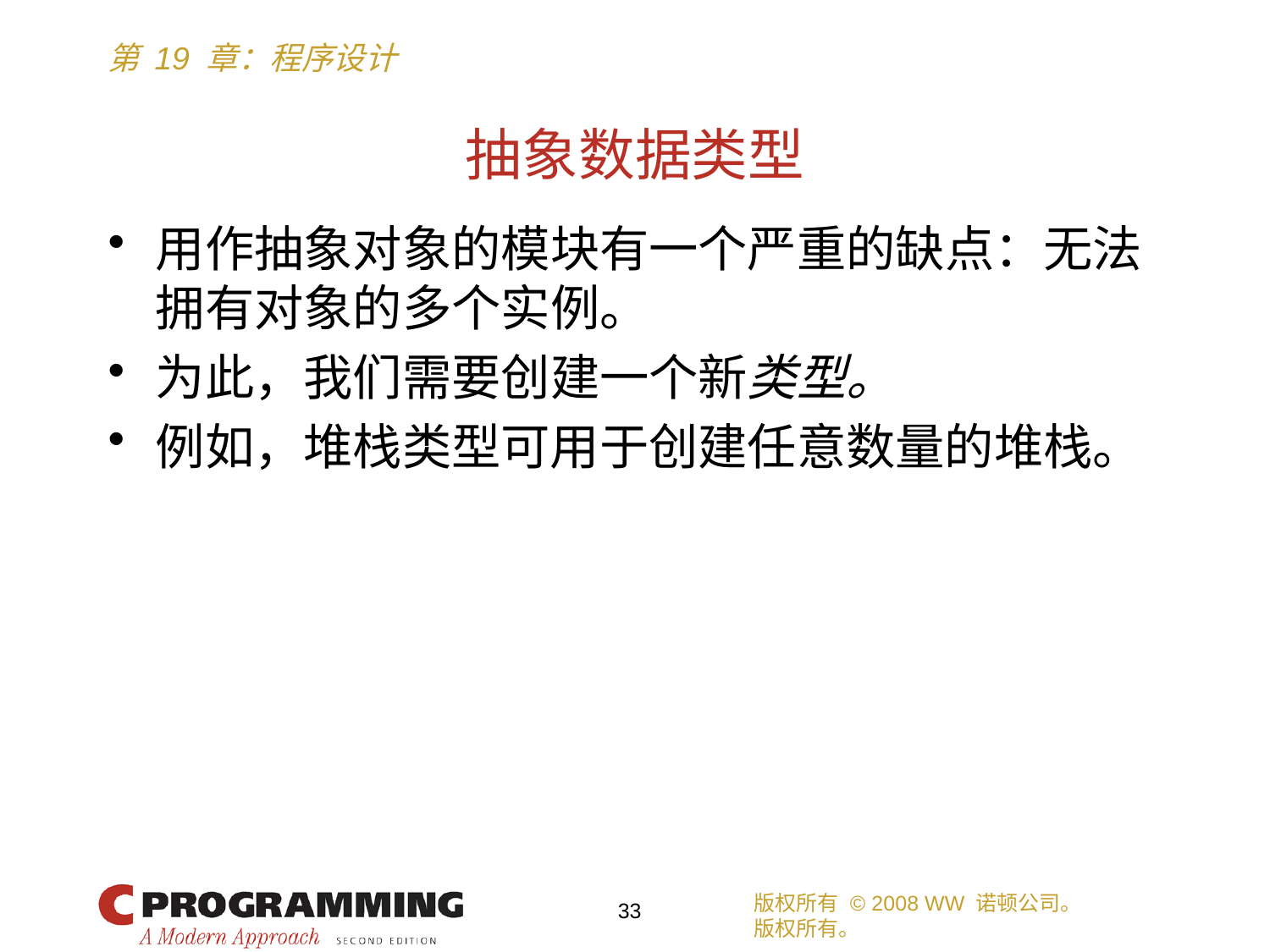

# 抽象数据类型
用作抽象对象的模块有一个严重的缺点：无法拥有对象的多个实例。
为此，我们需要创建一个新类型。
例如，堆栈类型可用于创建任意数量的堆栈。
版权所有 © 2008 WW 诺顿公司。
版权所有。
33